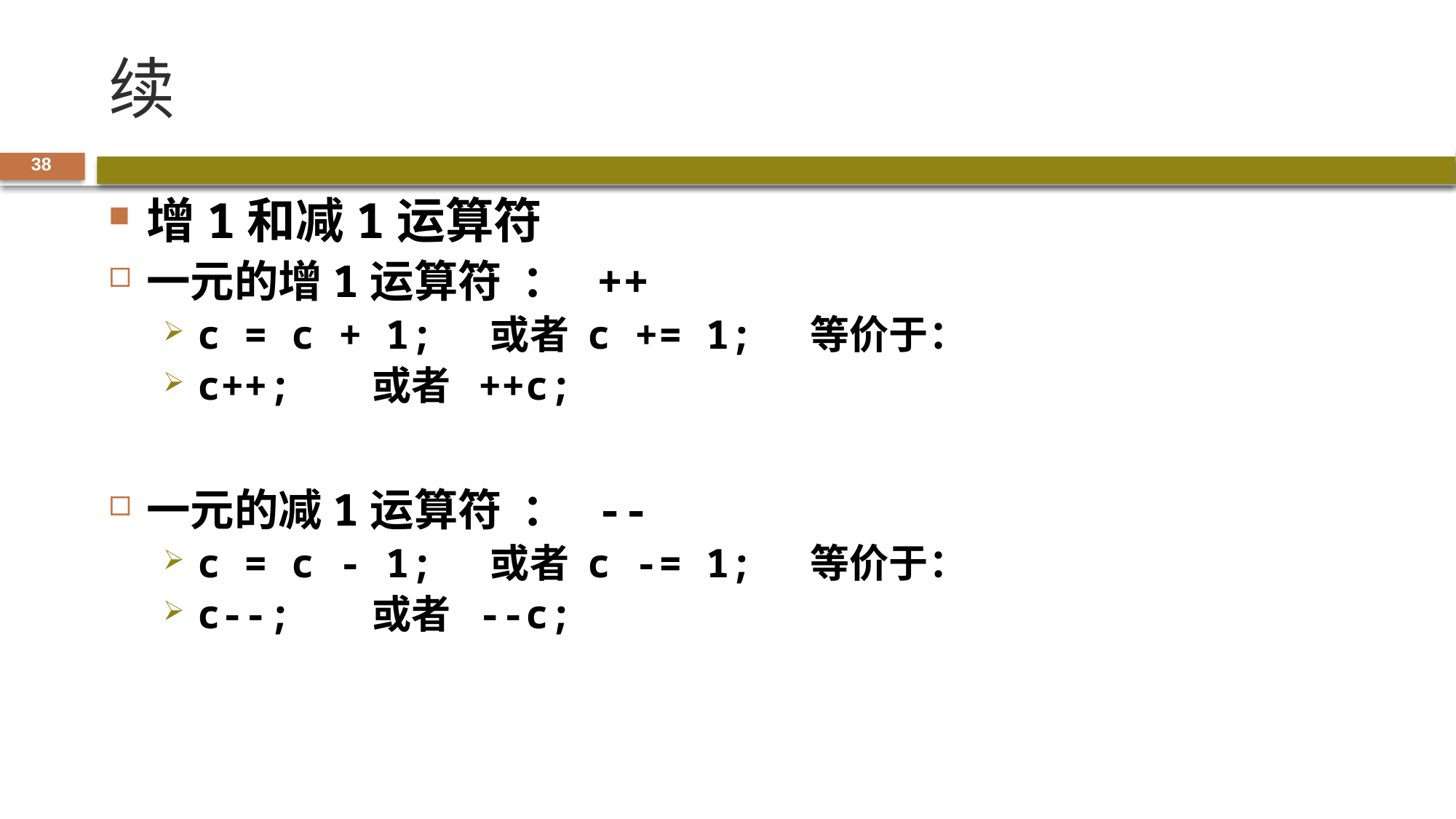

# 续
38
增1和减1运算符
一元的增1运算符  ：  ++
c = c + 1;  或者 c += 1;  等价于：
c++;   或者  ++c;

一元的减1运算符  ：  --
c = c - 1;  或者 c -= 1;  等价于：
c--;   或者  --c;